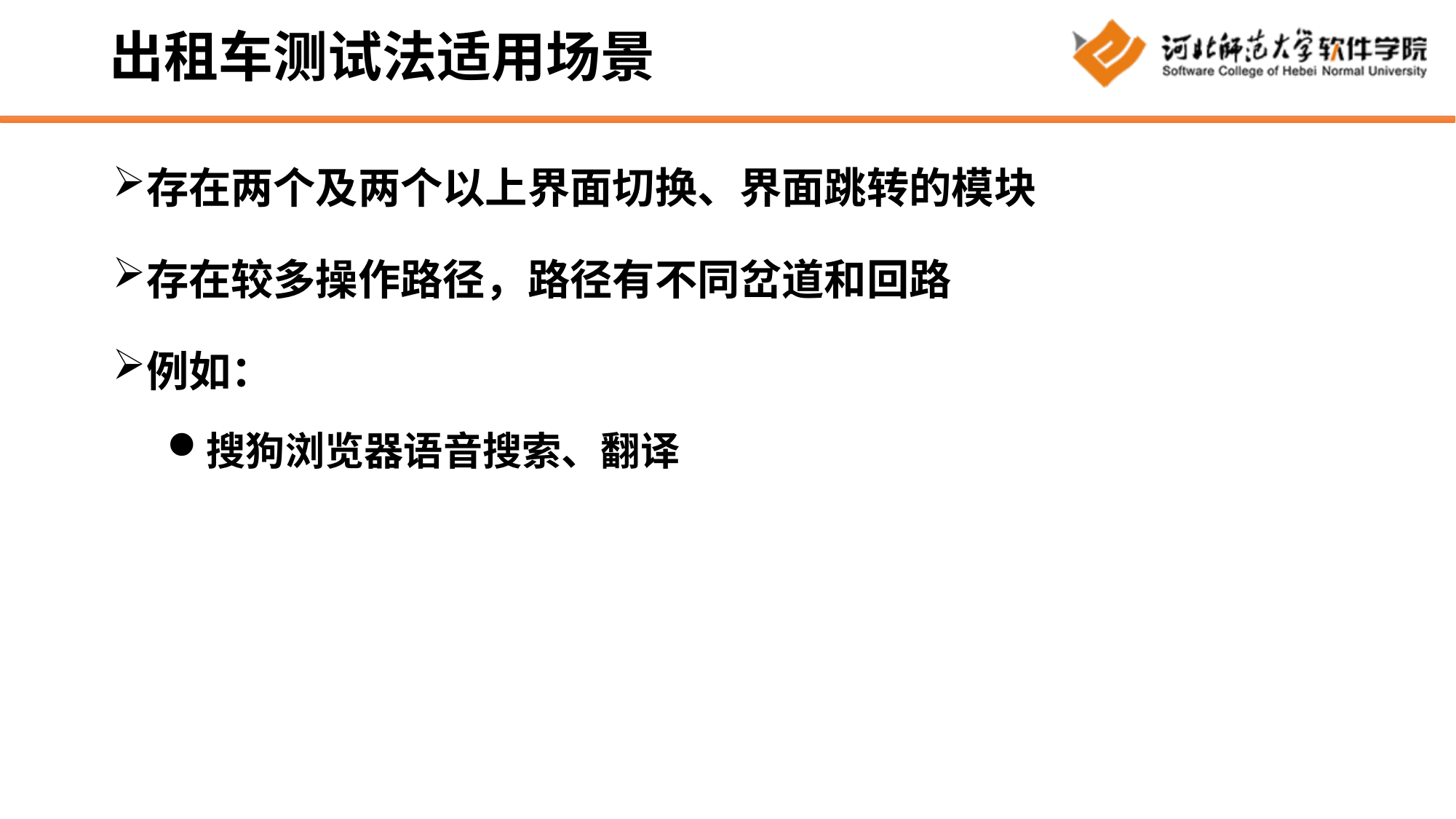

# 出租车测试法适用场景
存在两个及两个以上界面切换、界面跳转的模块
存在较多操作路径，路径有不同岔道和回路
例如：
搜狗浏览器语音搜索、翻译